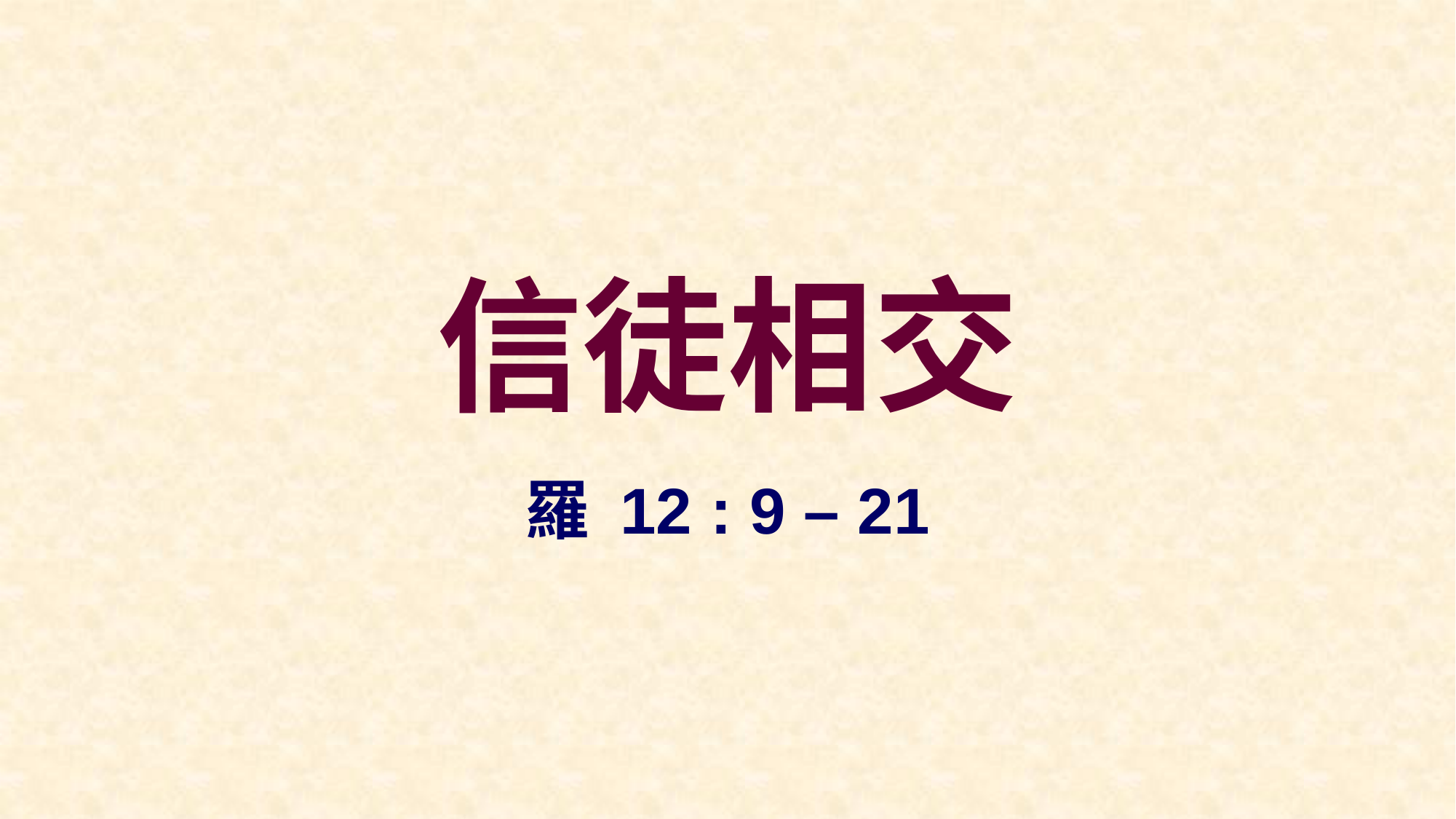

# 信徒相交
羅 12 : 9 – 21